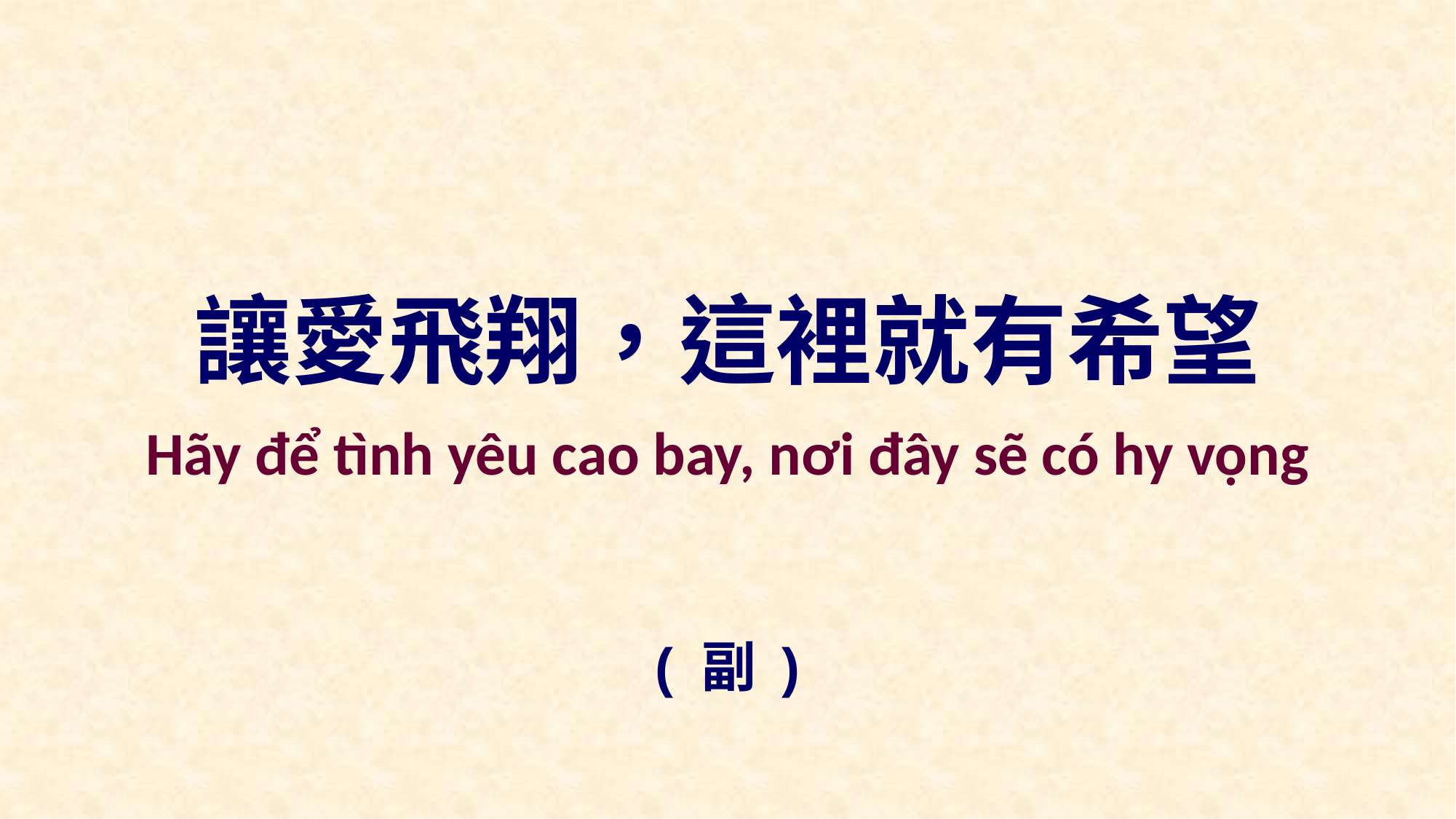

讓愛飛翔，這裡就有希望
Hãy để tình yêu cao bay, nơi đây sẽ có hy vọng
( 副 )